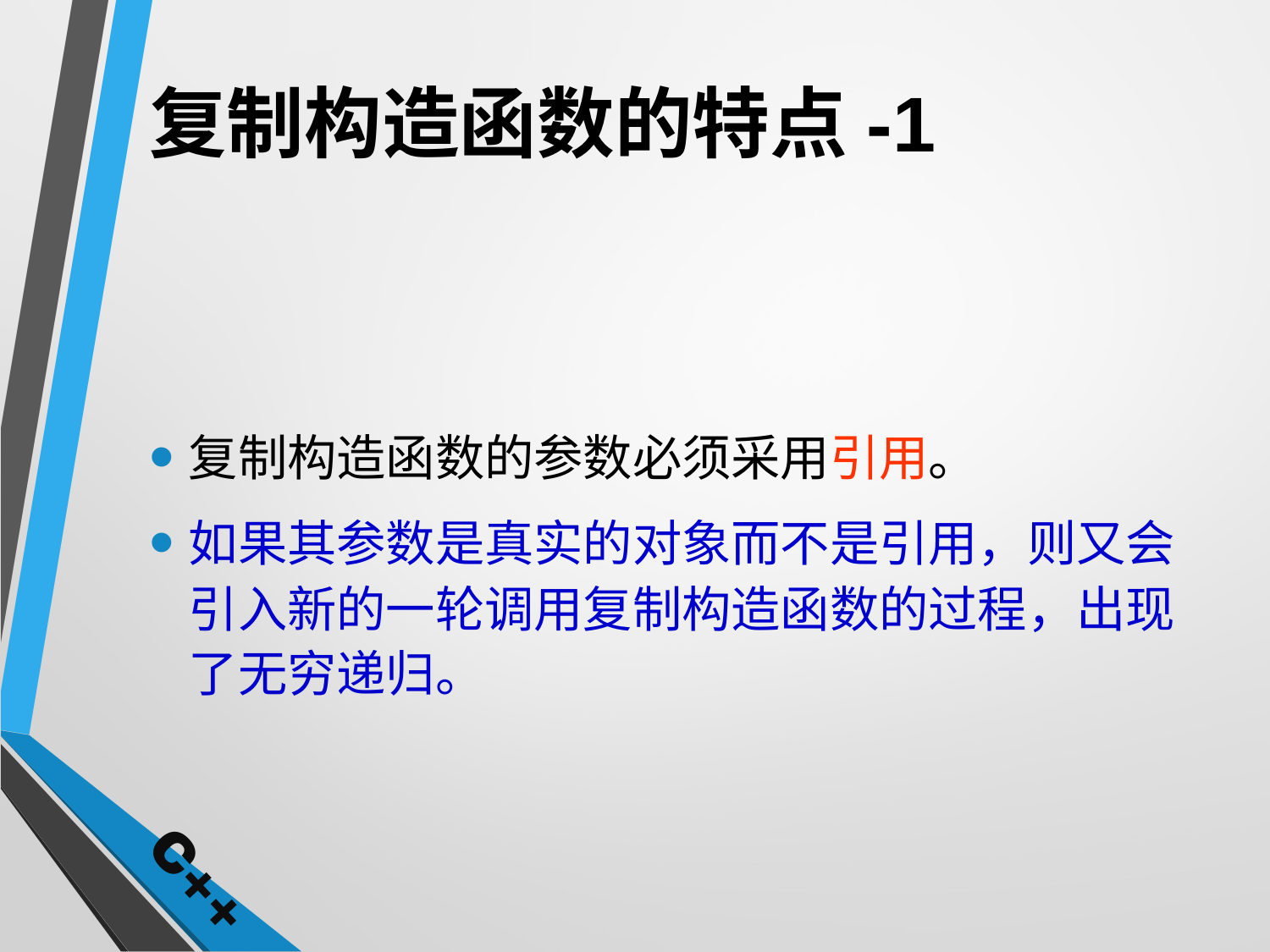

# 复制构造函数的特点-1
复制构造函数的参数必须采用引用。
如果其参数是真实的对象而不是引用，则又会引入新的一轮调用复制构造函数的过程，出现了无穷递归。